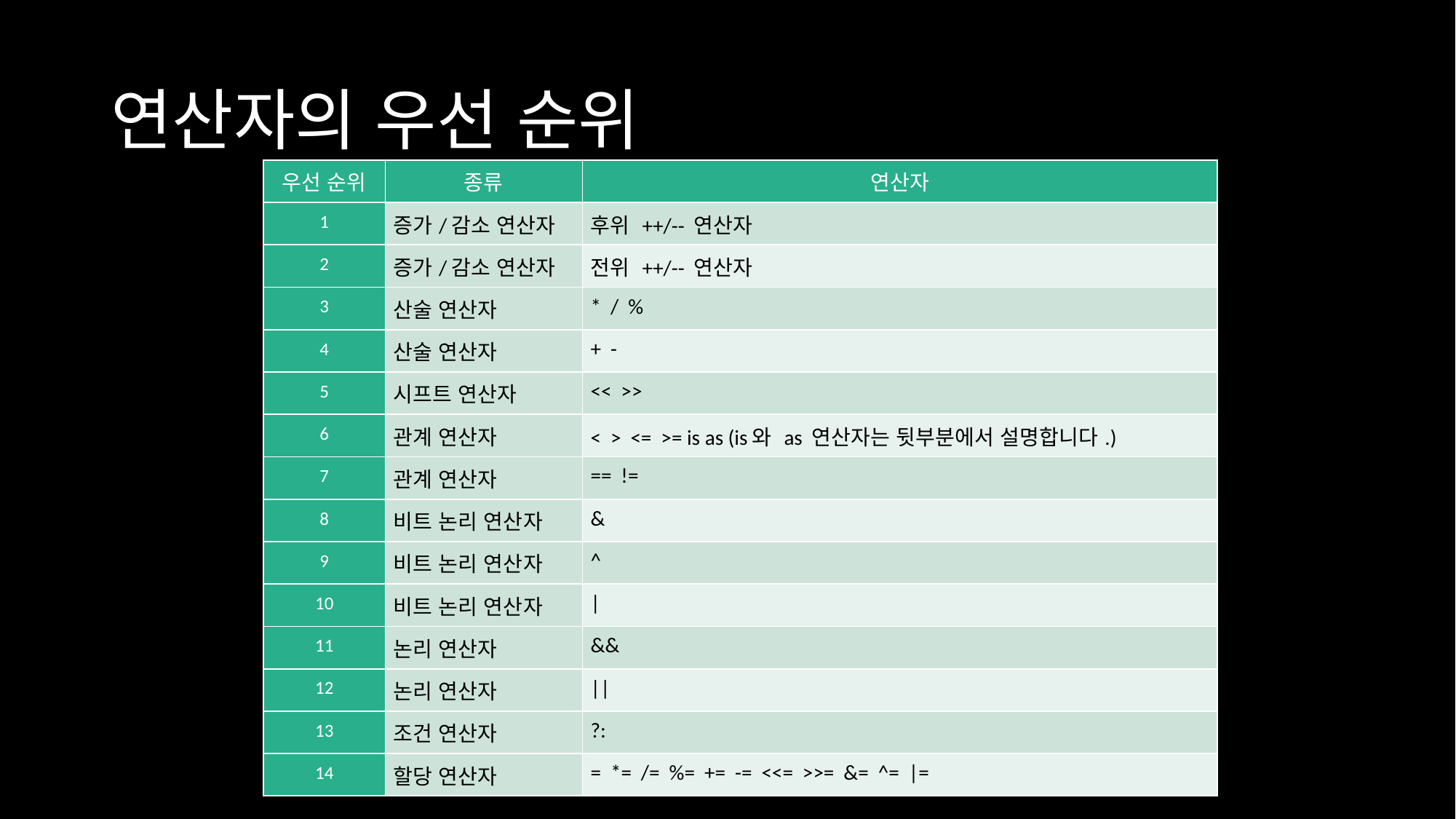

# 연산자의 우선 순위
| 우선 순위 | 종류 | 연산자 |
| --- | --- | --- |
| 1 | 증가/감소 연산자 | 후위 ++/-- 연산자 |
| 2 | 증가/감소 연산자 | 전위 ++/-- 연산자 |
| 3 | 산술 연산자 | \* / % |
| 4 | 산술 연산자 | + - |
| 5 | 시프트 연산자 | << >> |
| 6 | 관계 연산자 | < > <= >= is as (is와 as 연산자는 뒷부분에서 설명합니다.) |
| 7 | 관계 연산자 | == != |
| 8 | 비트 논리 연산자 | & |
| 9 | 비트 논리 연산자 | ^ |
| 10 | 비트 논리 연산자 | | |
| 11 | 논리 연산자 | && |
| 12 | 논리 연산자 | || |
| 13 | 조건 연산자 | ?: |
| 14 | 할당 연산자 | = \*= /= %= += -= <<= >>= &= ^= |= |